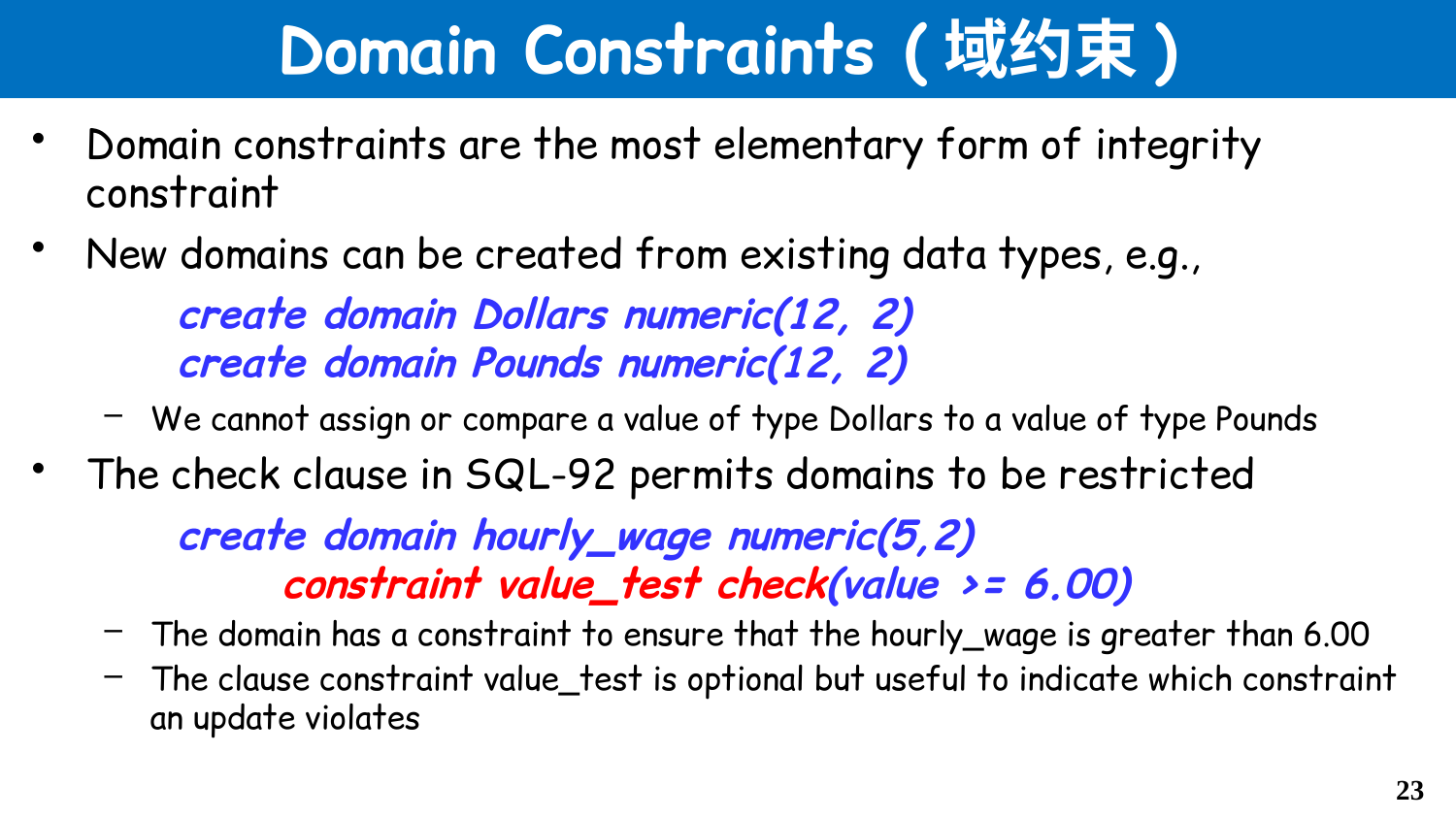

# Domain Constraints (域约束)
Domain constraints are the most elementary form of integrity constraint
New domains can be created from existing data types, e.g.,
	create domain Dollars numeric(12, 2)
       	create domain Pounds numeric(12, 2)
We cannot assign or compare a value of type Dollars to a value of type Pounds
The check clause in SQL-92 permits domains to be restricted
	create domain hourly_wage numeric(5,2)
	      constraint value_test check(value >= 6.00)
The domain has a constraint to ensure that the hourly_wage is greater than 6.00
The clause constraint value_test is optional but useful to indicate which constraint an update violates